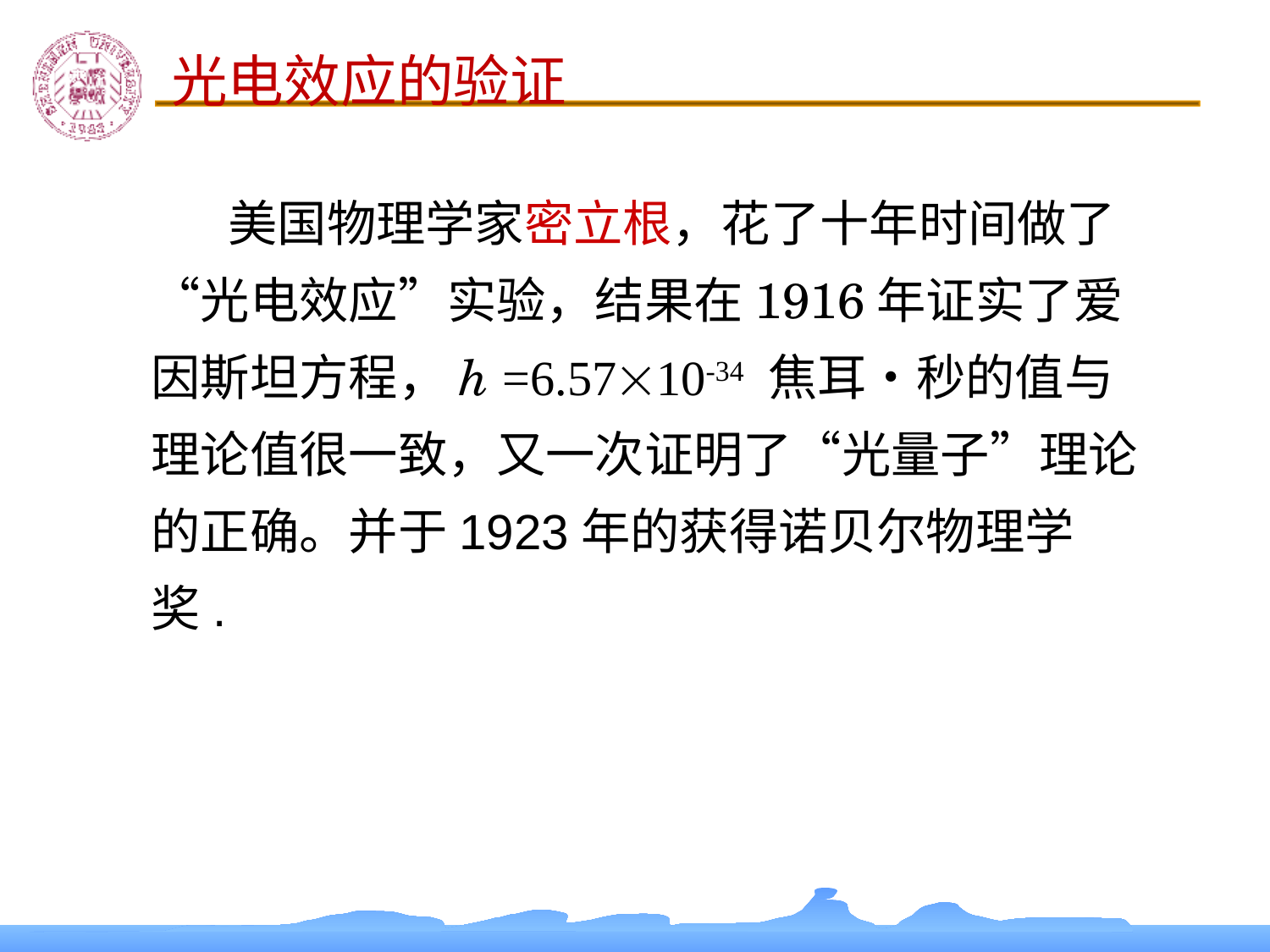

光电效应的验证
       美国物理学家密立根，花了十年时间做了“光电效应”实验，结果在1916年证实了爱因斯坦方程，h =6.57×10-34 焦耳•秒的值与理论值很一致，又一次证明了“光量子”理论的正确。并于1923年的获得诺贝尔物理学奖.